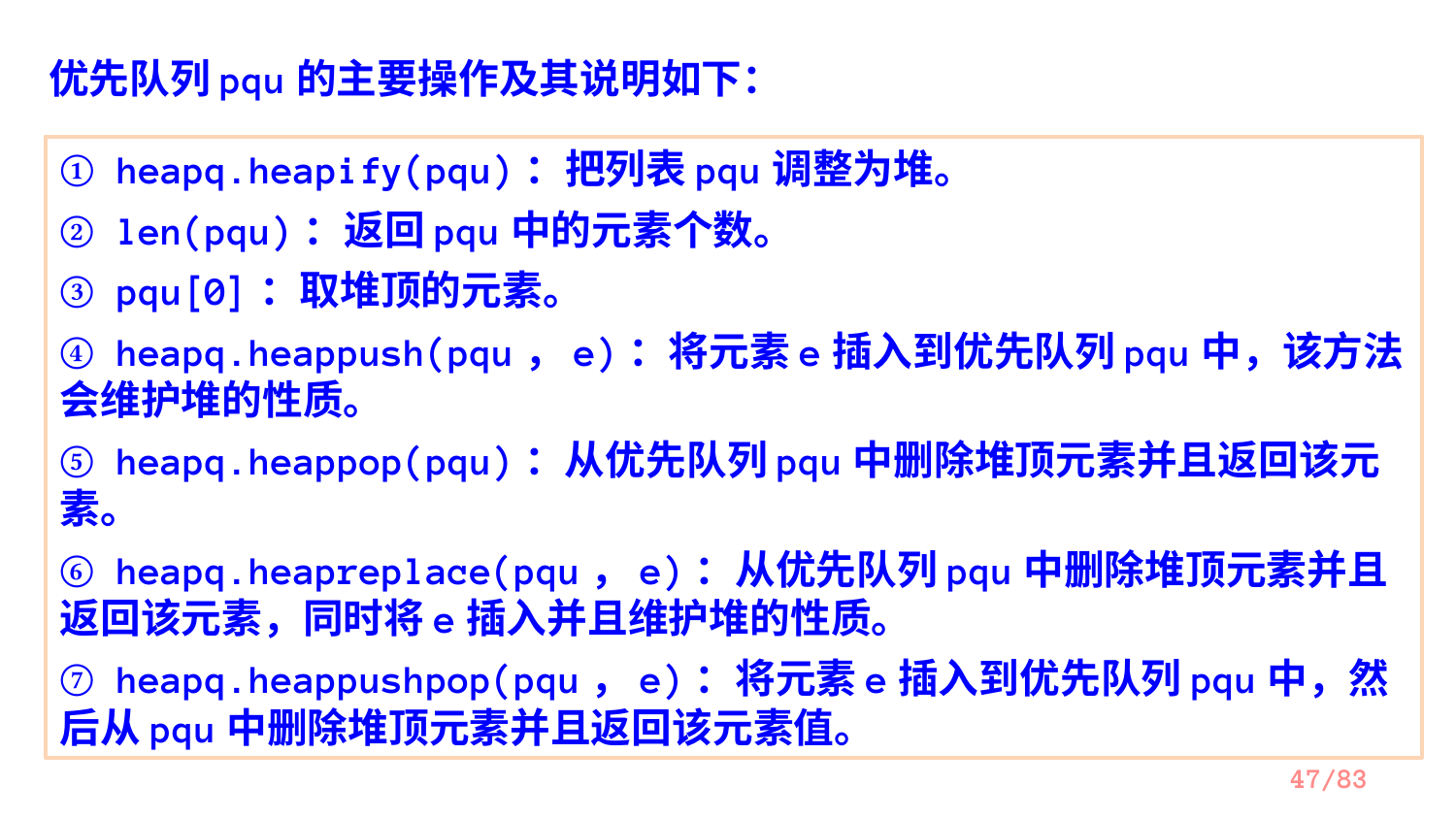

优先队列pqu的主要操作及其说明如下：
① heapq.heapify(pqu)：把列表pqu调整为堆。
② len(pqu)：返回pqu中的元素个数。
③ pqu[0]：取堆顶的元素。
④ heapq.heappush(pqu，e)：将元素e插入到优先队列pqu中，该方法会维护堆的性质。
⑤ heapq.heappop(pqu)：从优先队列pqu中删除堆顶元素并且返回该元素。
⑥ heapq.heapreplace(pqu，e)：从优先队列pqu中删除堆顶元素并且返回该元素，同时将e插入并且维护堆的性质。
⑦ heapq.heappushpop(pqu，e)：将元素e插入到优先队列pqu中，然后从pqu中删除堆顶元素并且返回该元素值。
47/83